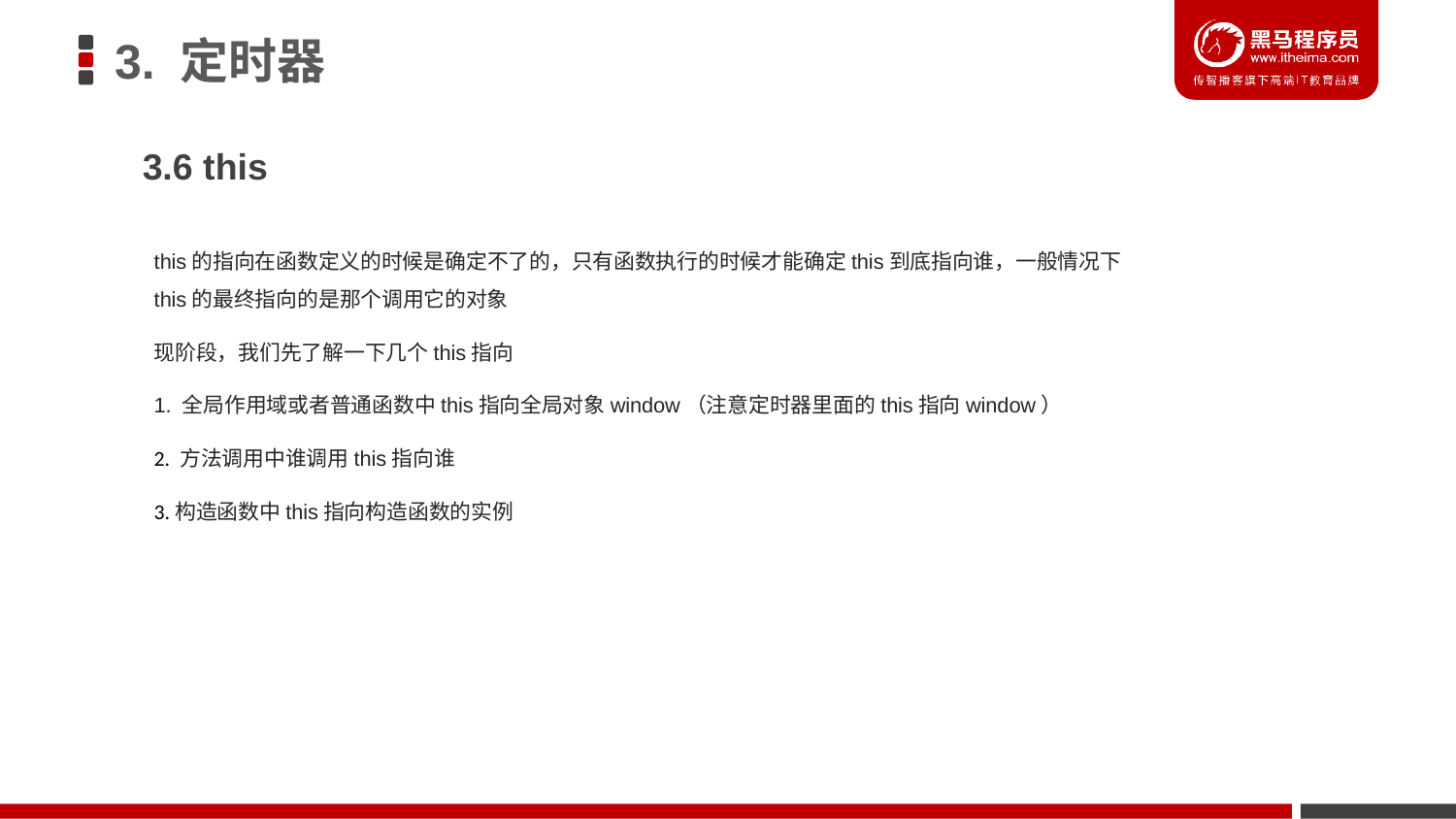

# 3. 定时器
3.6 this
this的指向在函数定义的时候是确定不了的，只有函数执行的时候才能确定this到底指向谁，一般情况下this的最终指向的是那个调用它的对象
现阶段，我们先了解一下几个this指向
1. 全局作用域或者普通函数中this指向全局对象window（注意定时器里面的this指向window）
2. 方法调用中谁调用this指向谁
3.构造函数中this指向构造函数的实例